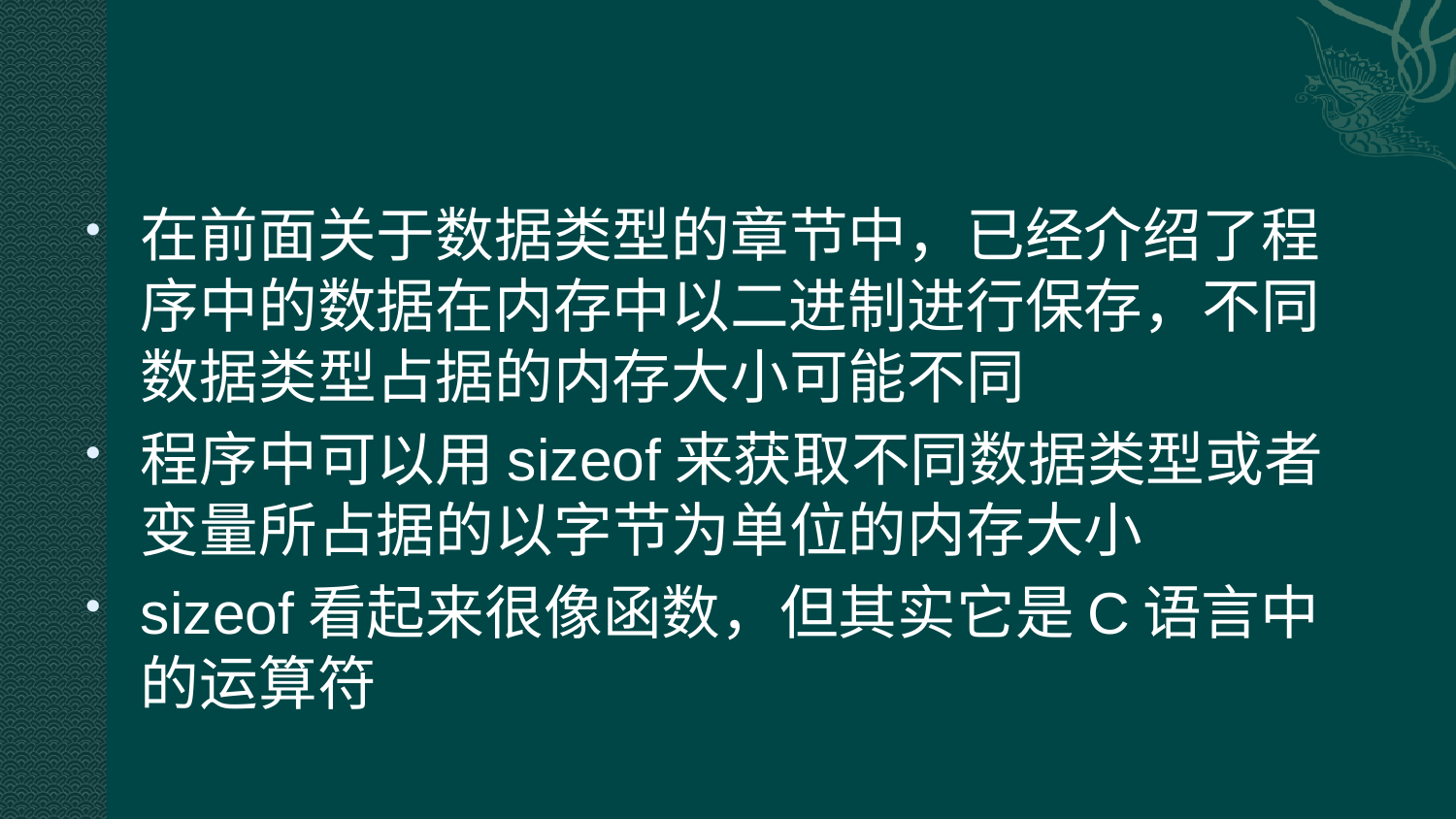

#
在前面关于数据类型的章节中，已经介绍了程序中的数据在内存中以二进制进行保存，不同数据类型占据的内存大小可能不同
程序中可以用sizeof来获取不同数据类型或者变量所占据的以字节为单位的内存大小
sizeof看起来很像函数，但其实它是C语言中的运算符